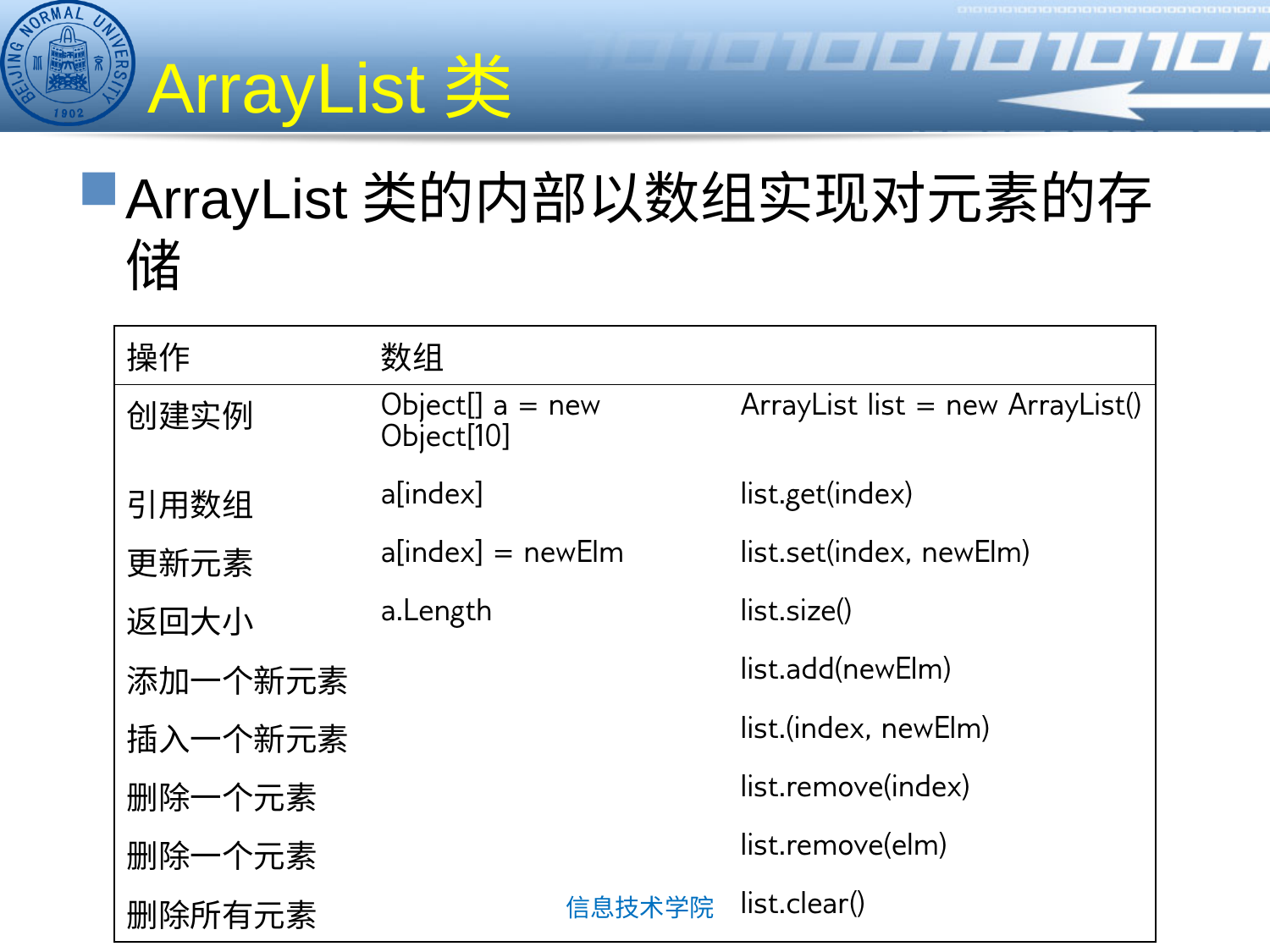

# ArrayList类
ArrayList类的内部以数组实现对元素的存储
| 操作 | 数组 |  |
| --- | --- | --- |
| 创建实例 | Object[] a = new Object[10] | ArrayList list = new ArrayList() |
| 引用数组 | a[index] | list.get(index) |
| 更新元素 | a[index] = newElm | list.set(index, newElm) |
| 返回大小 | a.Length | list.size() |
| 添加一个新元素 |  | list.add(newElm) |
| 插入一个新元素 |  | list.(index, newElm) |
| 删除一个元素 |  | list.remove(index) |
| 删除一个元素 |  | list.remove(elm) |
| 删除所有元素 |  | list.clear() |
24